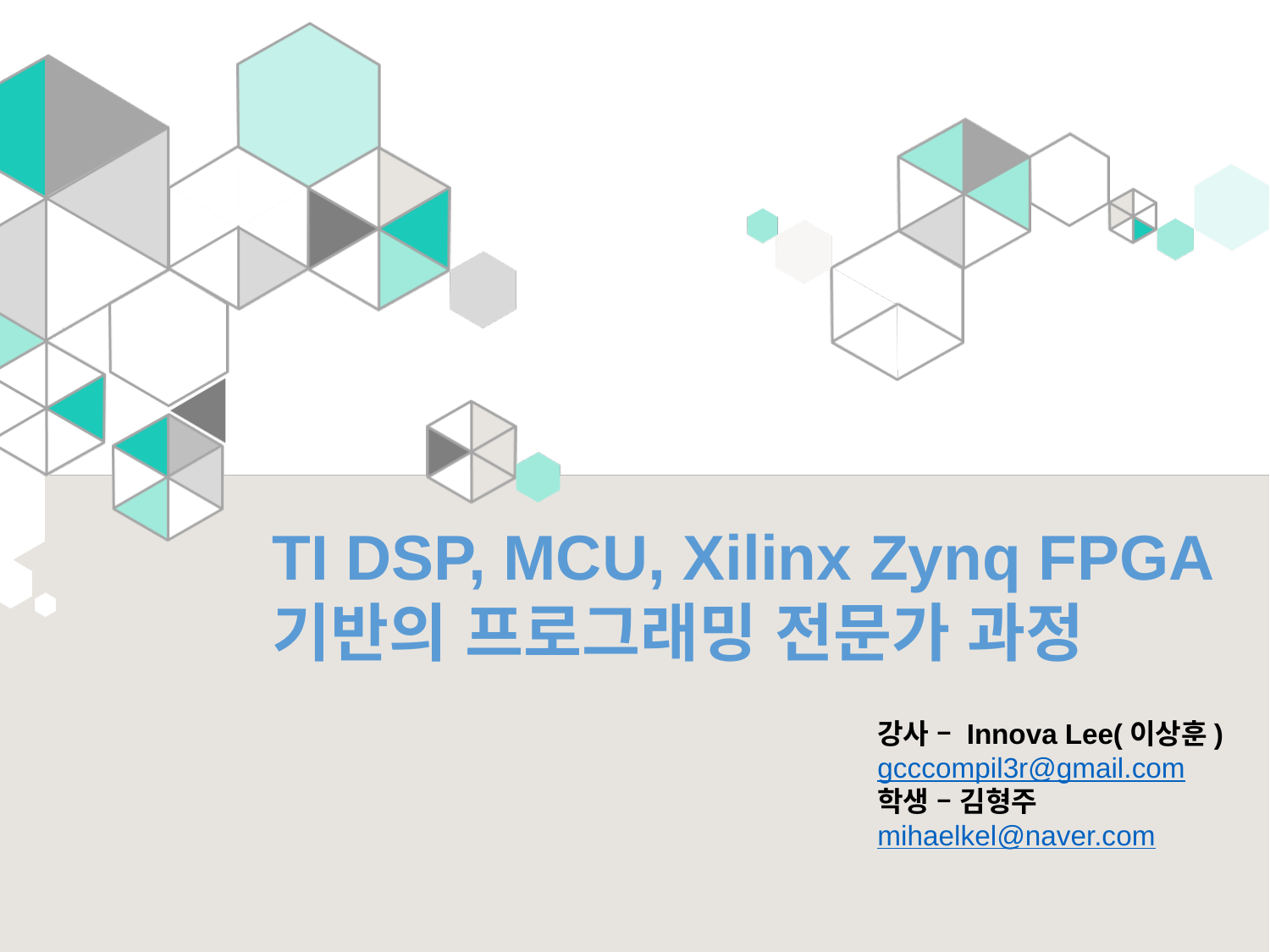

TI DSP, MCU, Xilinx Zynq FPGA 기반의 프로그래밍 전문가 과정

강사 – Innova Lee(이상훈)
gcccompil3r@gmail.com
학생 – 김형주
mihaelkel@naver.com